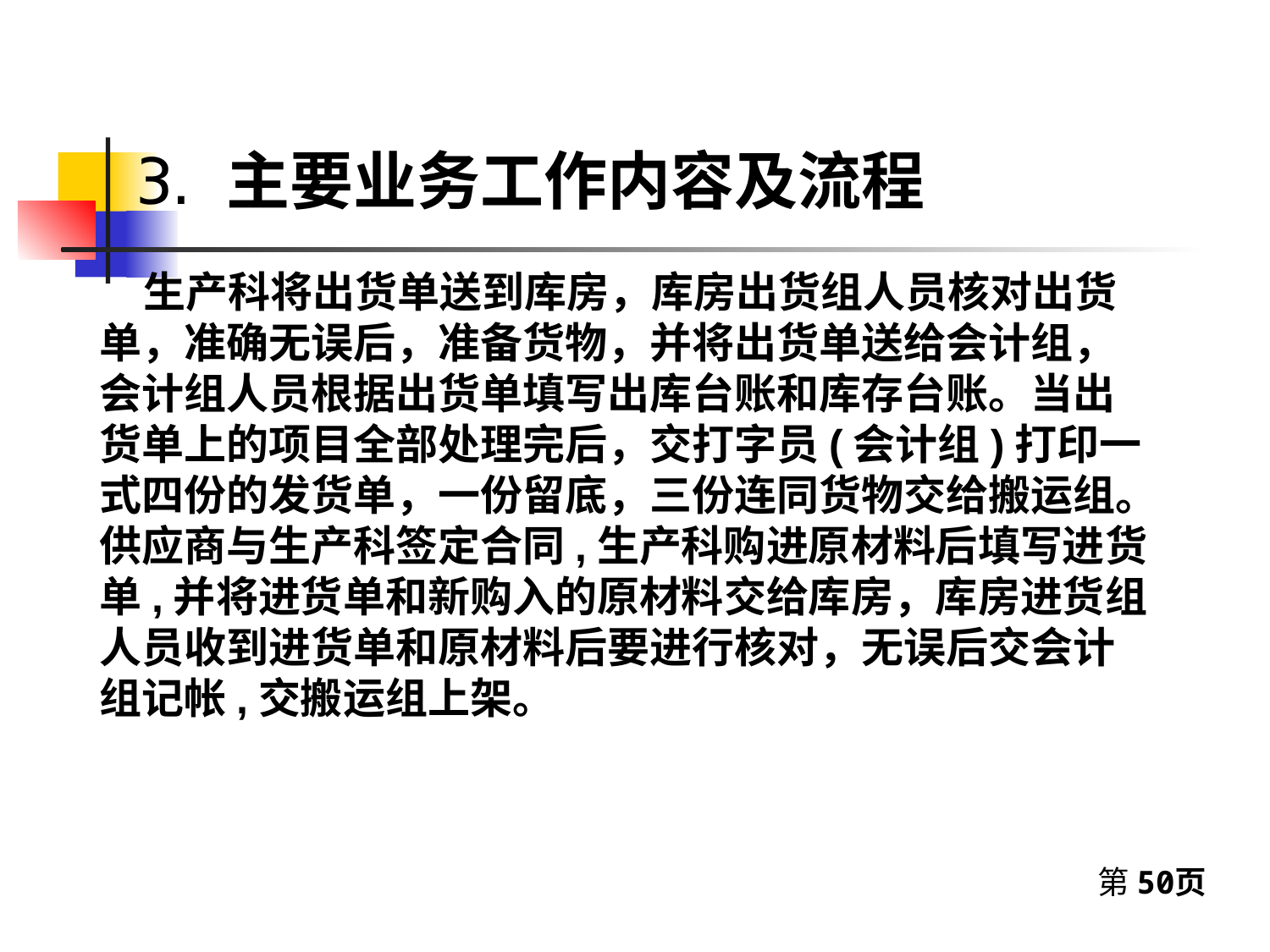

# 3. 主要业务工作内容及流程
    生产科将出货单送到库房，库房出货组人员核对出货单，准确无误后，准备货物，并将出货单送给会计组，会计组人员根据出货单填写出库台账和库存台账。当出货单上的项目全部处理完后，交打字员(会计组)打印一式四份的发货单，一份留底，三份连同货物交给搬运组。供应商与生产科签定合同,生产科购进原材料后填写进货单,并将进货单和新购入的原材料交给库房，库房进货组人员收到进货单和原材料后要进行核对，无误后交会计组记帐,交搬运组上架。